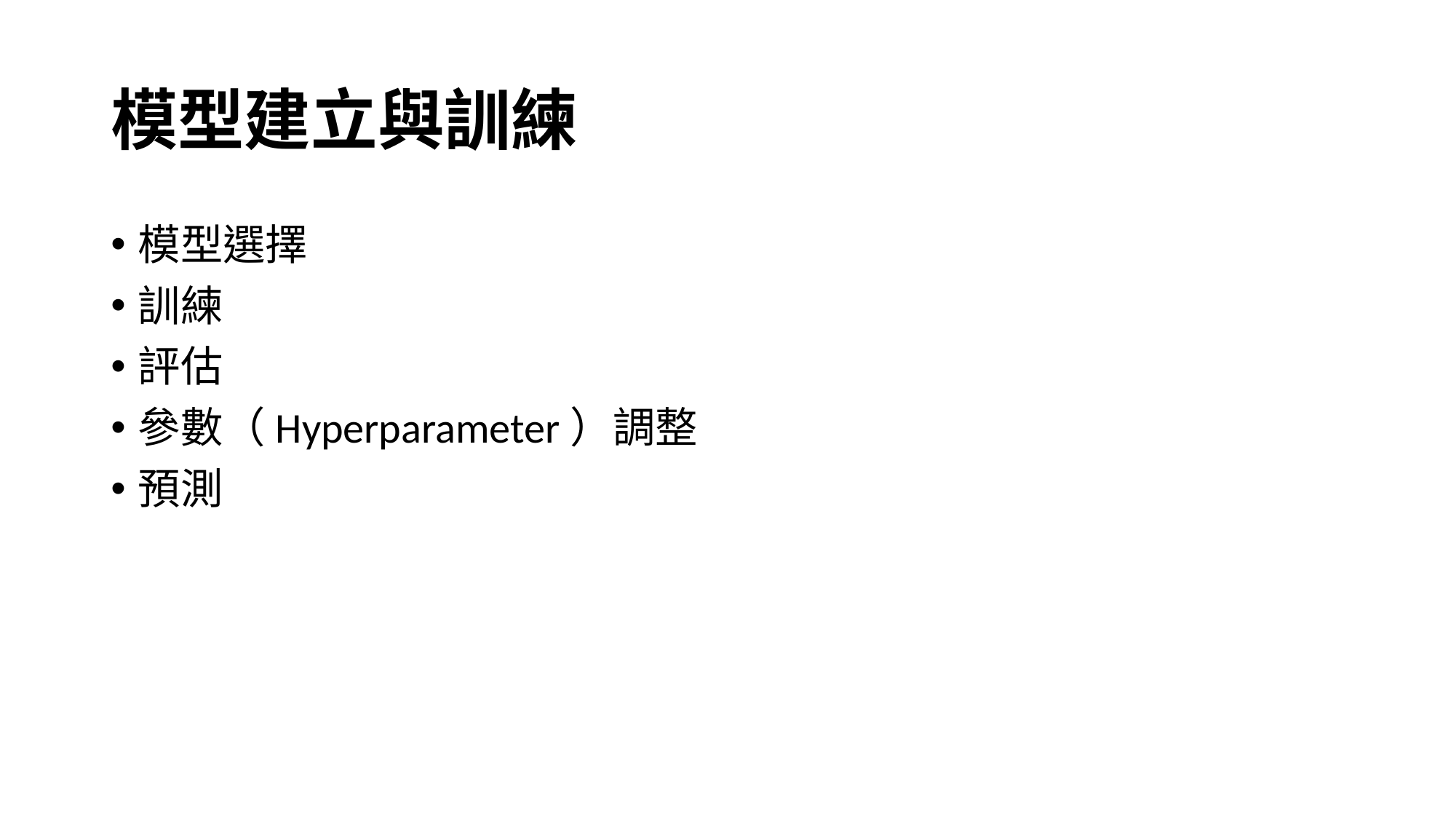

# 模型建立與訓練
模型選擇
訓練
評估
參數（Hyperparameter）調整
預測